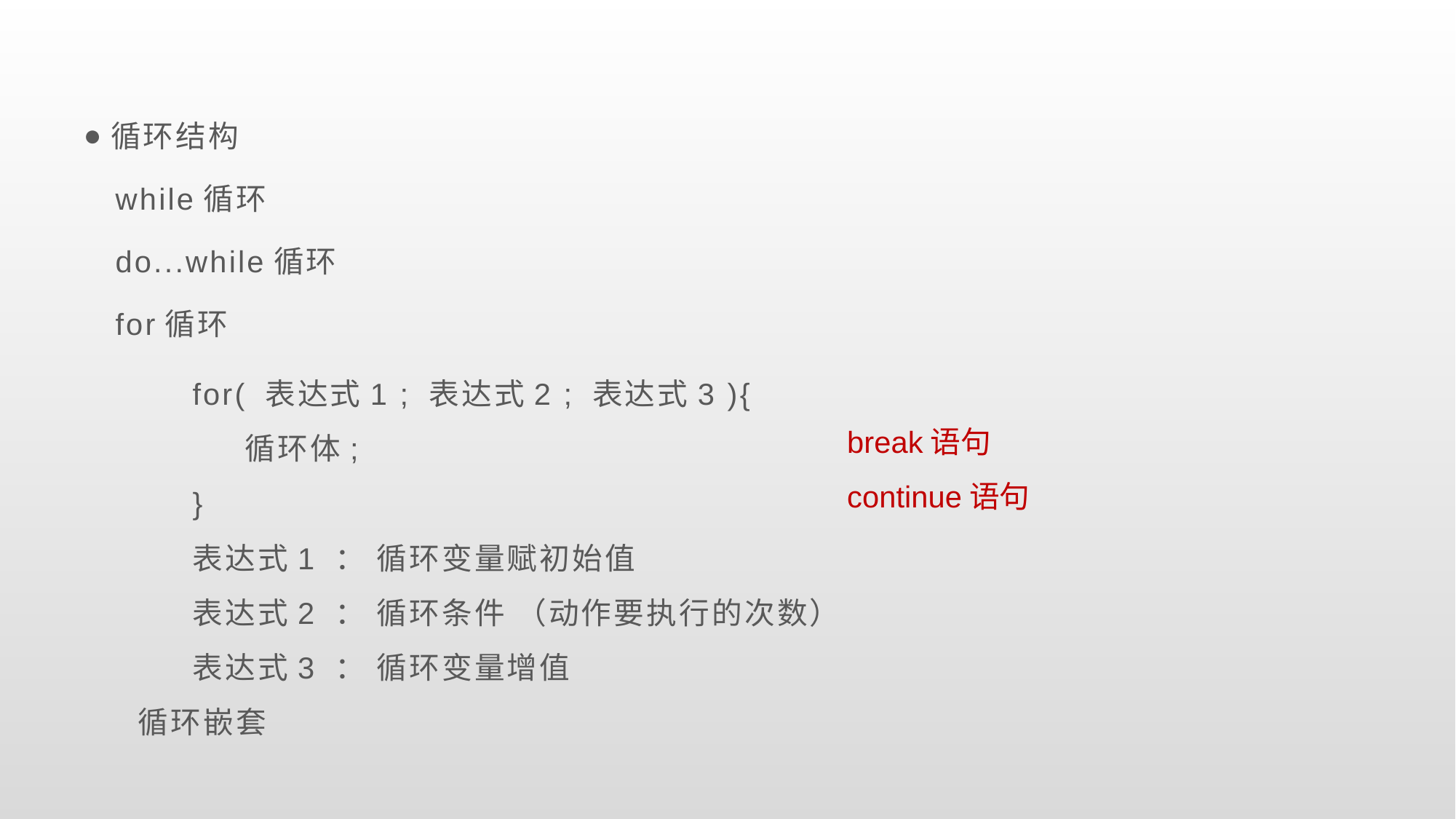

循环结构
   while循环
   do...while循环
   for循环
	for( 表达式1 ; 表达式2 ; 表达式3 ){
     循环体;
}
表达式1 ： 循环变量赋初始值
表达式2 ： 循环条件 （动作要执行的次数）
表达式3 ： 循环变量增值
循环嵌套
break语句
continue语句